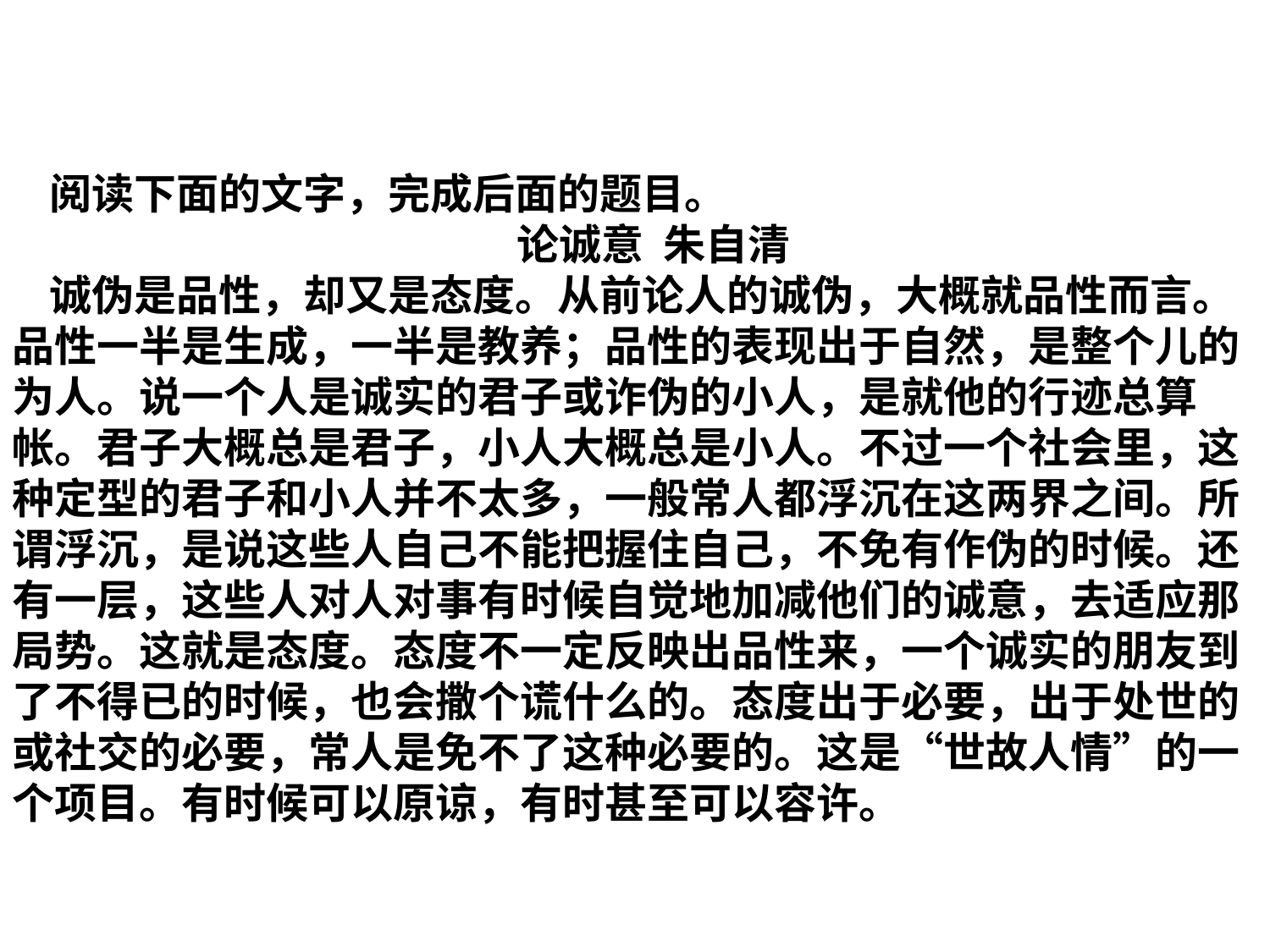

阅读下面的文字，完成后面的题目。
论诚意  朱自清
诚伪是品性，却又是态度。从前论人的诚伪，大概就品性而言。品性一半是生成，一半是教养；品性的表现出于自然，是整个儿的为人。说一个人是诚实的君子或诈伪的小人，是就他的行迹总算帐。君子大概总是君子，小人大概总是小人。不过一个社会里，这种定型的君子和小人并不太多，一般常人都浮沉在这两界之间。所谓浮沉，是说这些人自己不能把握住自己，不免有作伪的时候。还有一层，这些人对人对事有时候自觉地加减他们的诚意，去适应那局势。这就是态度。态度不一定反映出品性来，一个诚实的朋友到了不得已的时候，也会撒个谎什么的。态度出于必要，出于处世的或社交的必要，常人是免不了这种必要的。这是“世故人情”的一个项目。有时候可以原谅，有时甚至可以容许。